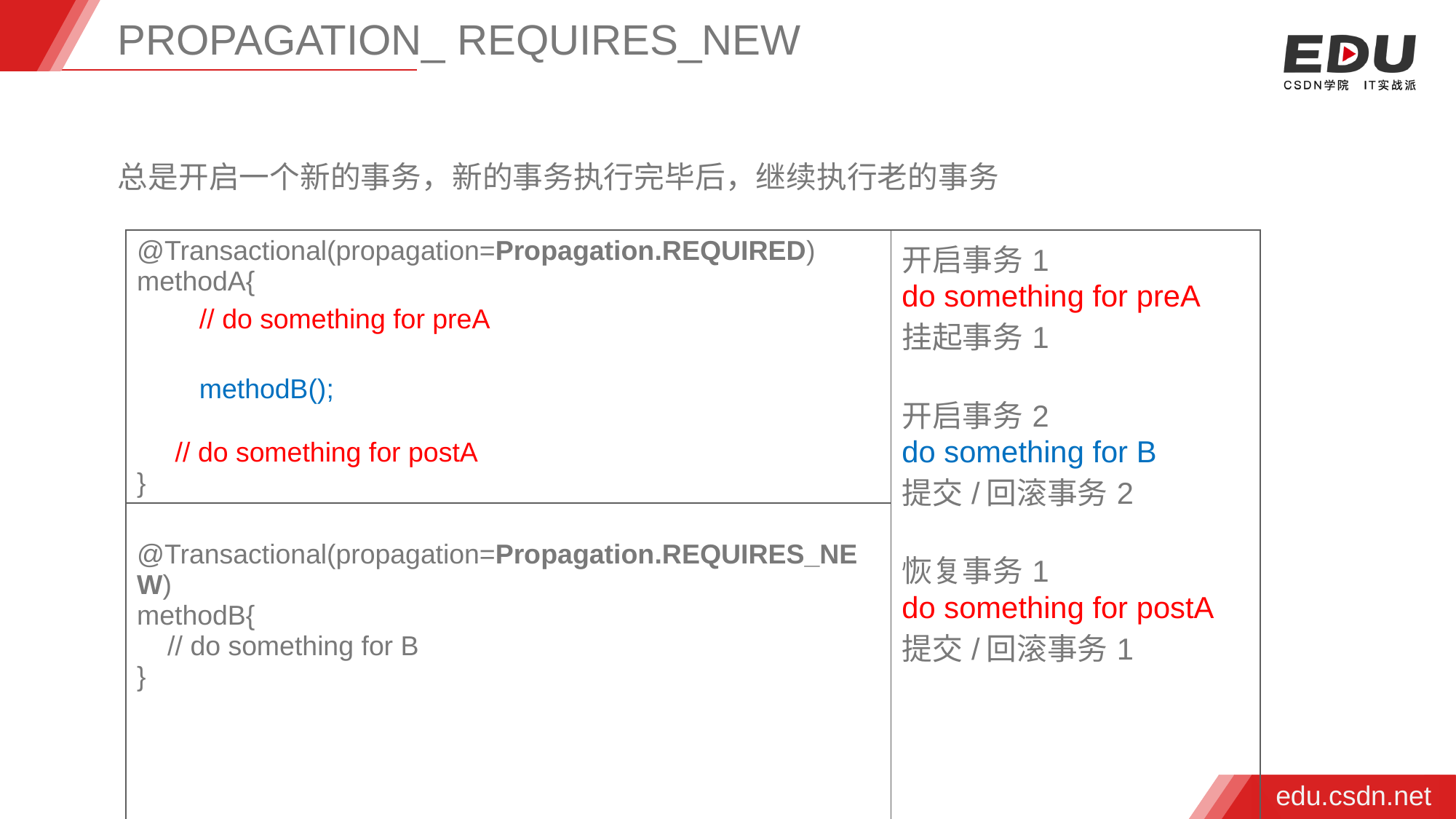

PROPAGATION_ REQUIRES_NEW
总是开启一个新的事务，新的事务执行完毕后，继续执行老的事务
| @Transactional(propagation=Propagation.REQUIRED) methodA{ 　　// do something for preA 　　methodB(); // do something for postA } | 开启事务1 do something for preA 挂起事务1 开启事务2 do something for B 提交/回滚事务2 恢复事务1 do something for postA 提交/回滚事务1 |
| --- | --- |
| @Transactional(propagation=Propagation.REQUIRES\_NEW) methodB{ // do something for B } |  |
edu.csdn.net